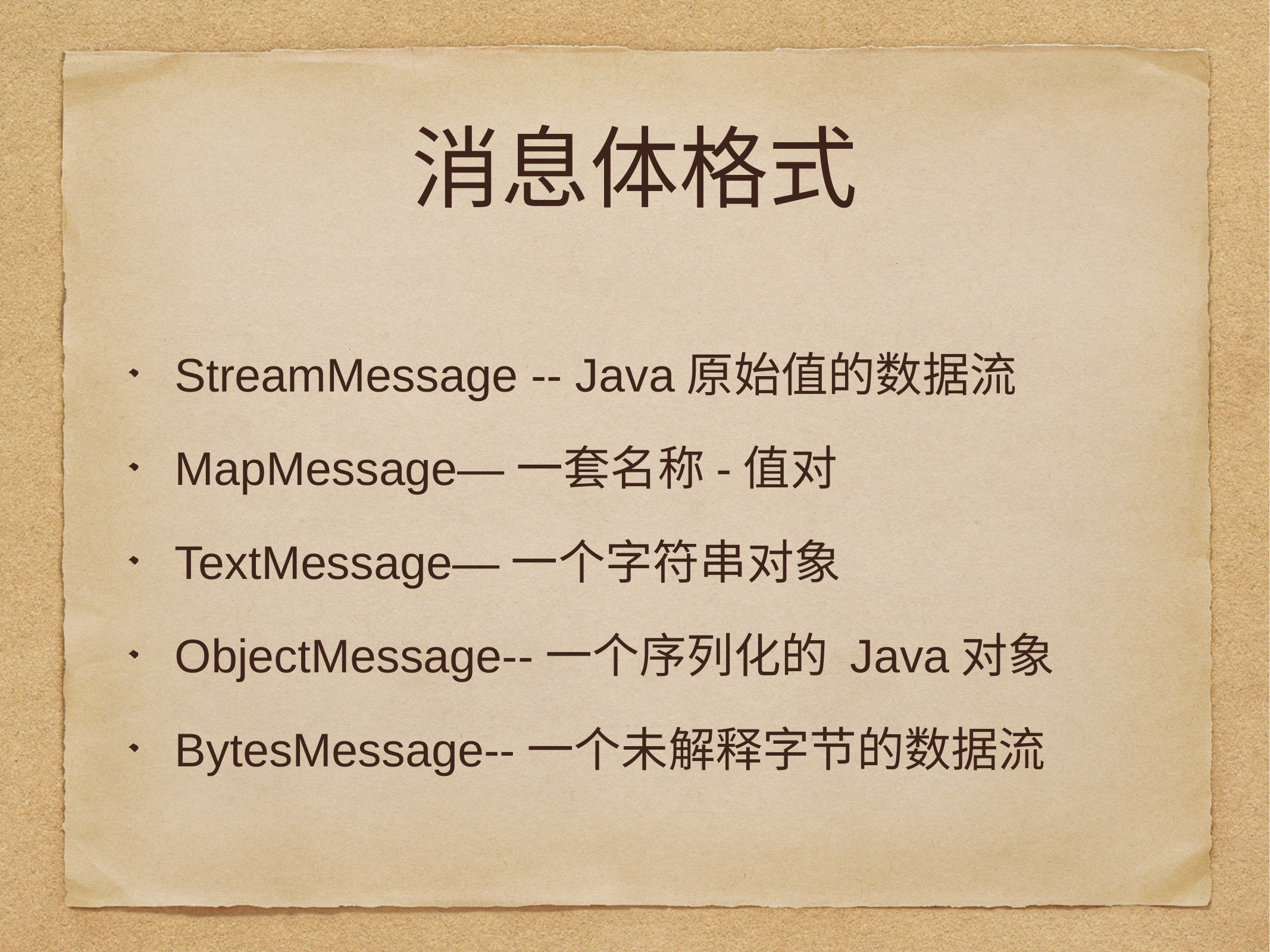

# 消息体格式
StreamMessage -- Java原始值的数据流
MapMessage—一套名称-值对
TextMessage—一个字符串对象
ObjectMessage--一个序列化的 Java对象
BytesMessage--一个未解释字节的数据流